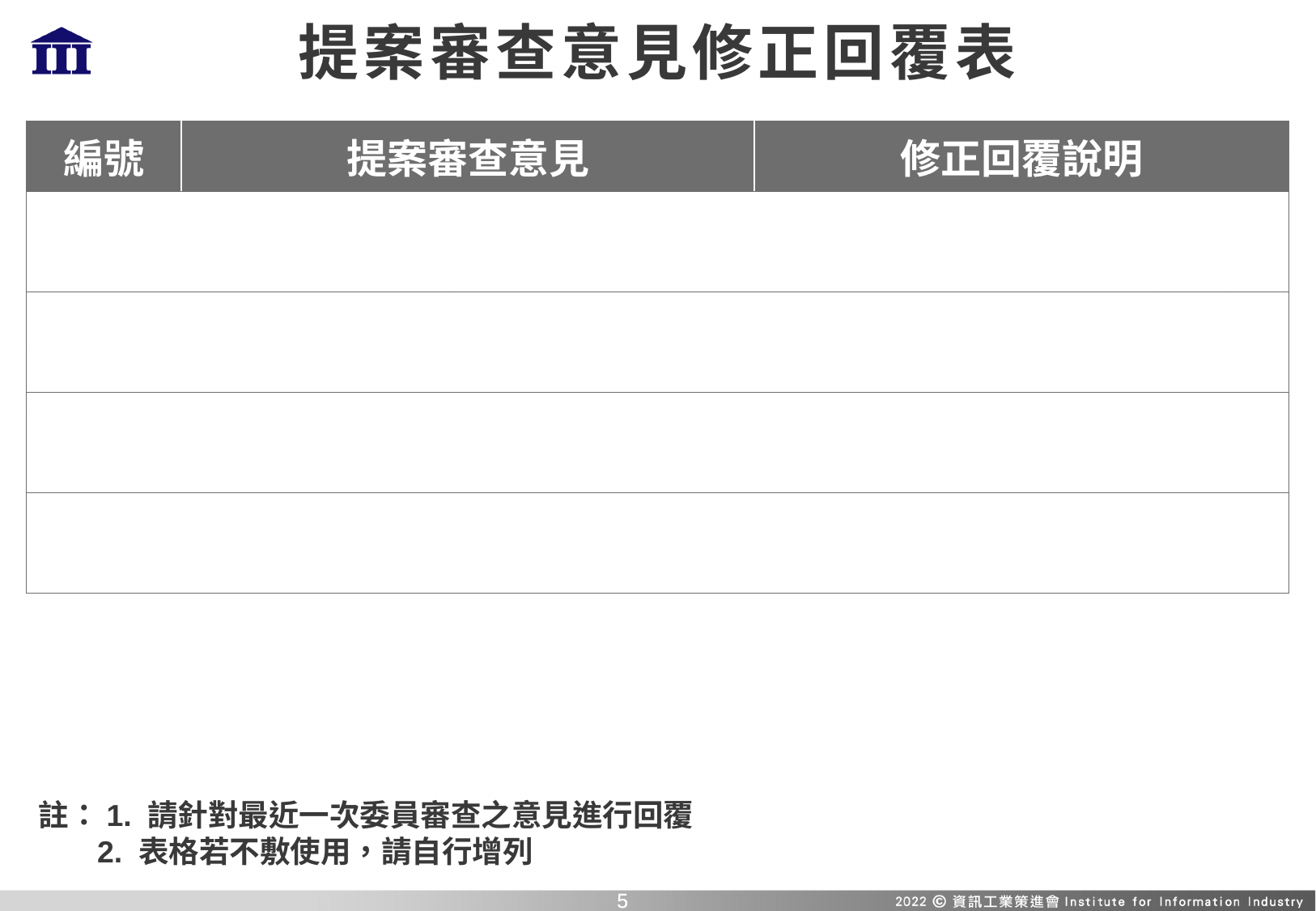

# 提案審查意見修正回覆表
| 編號 | 提案審查意見 | 修正回覆說明 |
| --- | --- | --- |
|  |  |  |
|  |  |  |
|  |  |  |
|  |  |  |
註：1. 請針對最近一次委員審查之意見進行回覆
2. 表格若不敷使用，請自行增列